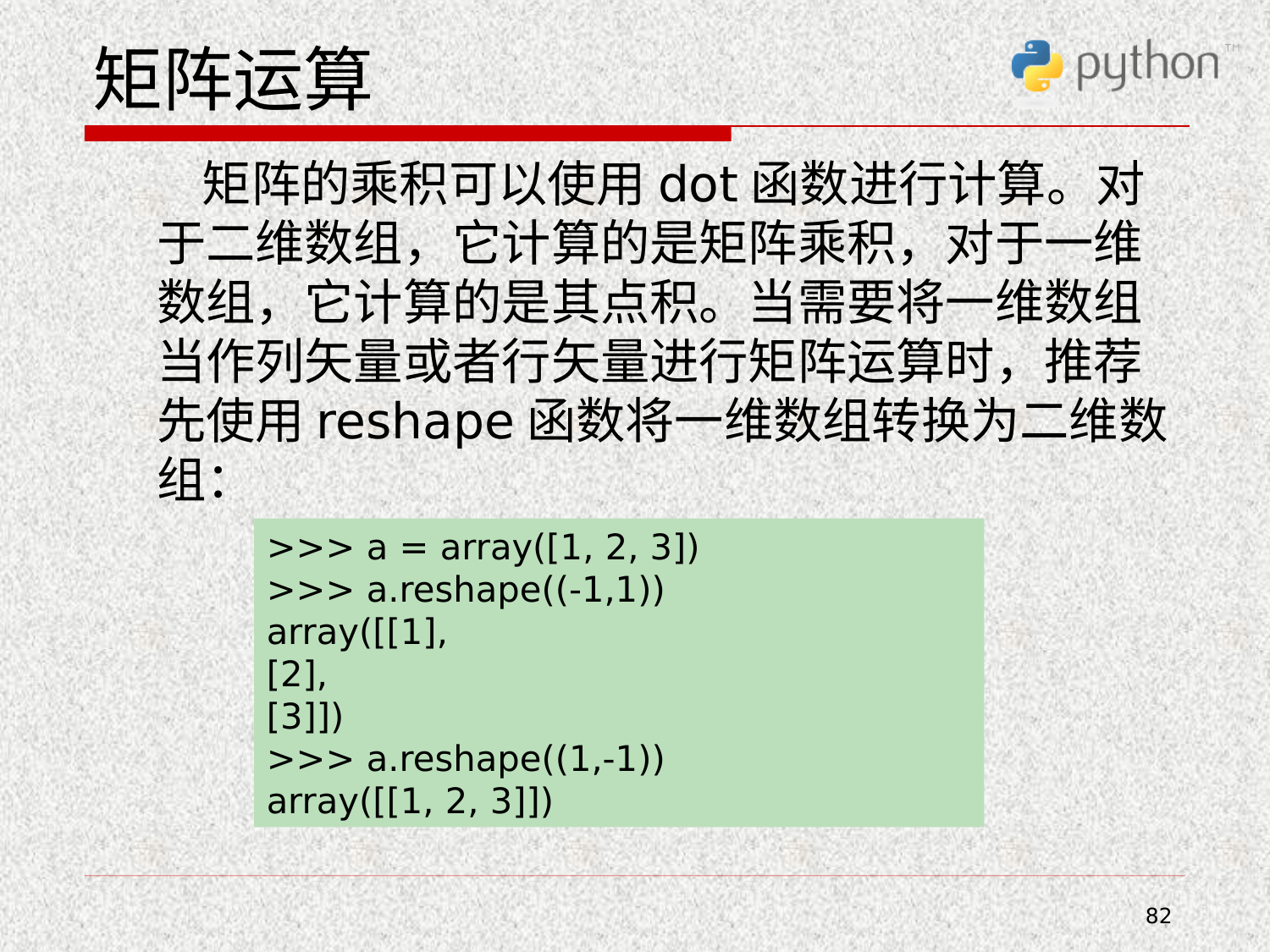

# 矩阵运算
         矩阵的乘积可以使用dot函数进行计算。对于二维数组，它计算的是矩阵乘积，对于一维数组，它计算的是其点积。当需要将一维数组当作列矢量或者行矢量进行矩阵运算时，推荐先使用reshape函数将一维数组转换为二维数组：
>>> a = array([1, 2, 3])
>>> a.reshape((-1,1))
array([[1],
[2],
[3]])
>>> a.reshape((1,-1))
array([[1, 2, 3]])
82